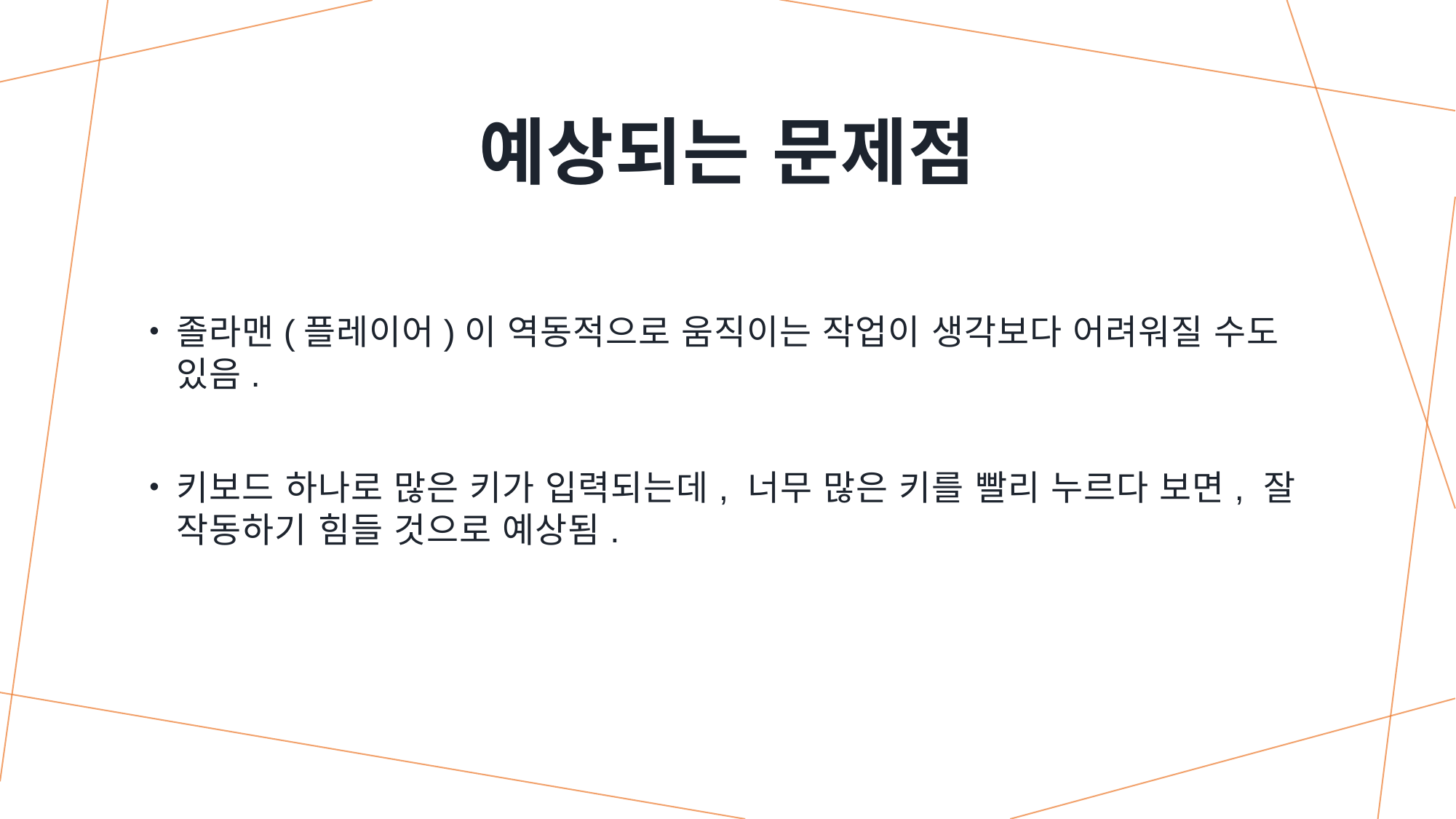

# 예상되는 문제점

졸라맨(플레이어)이 역동적으로 움직이는 작업이 생각보다 어려워질 수도 있음.

키보드 하나로 많은 키가 입력되는데, 너무 많은 키를 빨리 누르다 보면, 잘 작동하기 힘들 것으로 예상됨.